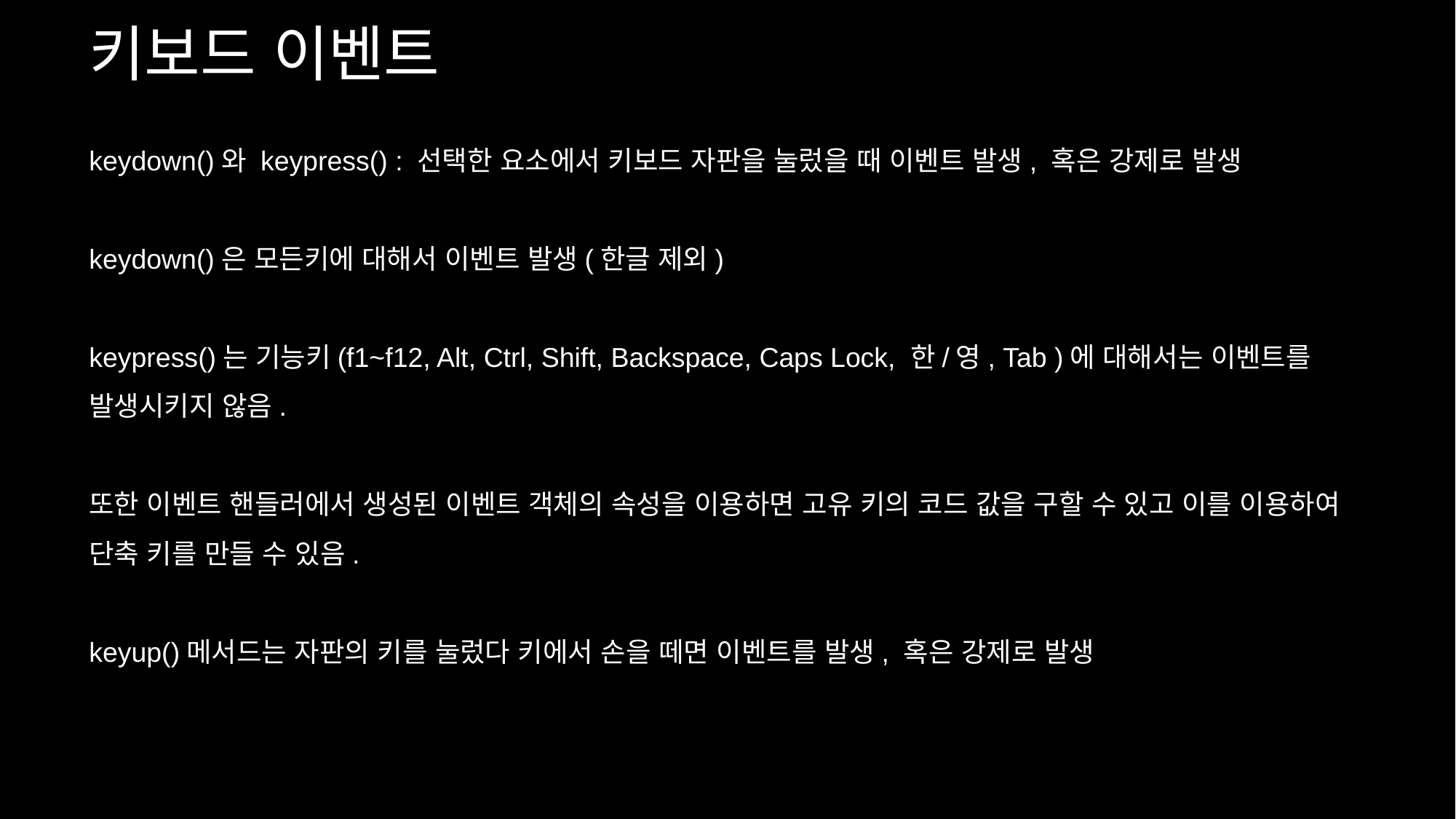

키보드 이벤트
keydown()와 keypress() : 선택한 요소에서 키보드 자판을 눌렀을 때 이벤트 발생, 혹은 강제로 발생

keydown()은 모든키에 대해서 이벤트 발생(한글 제외)

keypress()는 기능키(f1~f12, Alt, Ctrl, Shift, Backspace, Caps Lock, 한/영, Tab )에 대해서는 이벤트를 발생시키지 않음.

또한 이벤트 핸들러에서 생성된 이벤트 객체의 속성을 이용하면 고유 키의 코드 값을 구할 수 있고 이를 이용하여 단축 키를 만들 수 있음.

keyup()메서드는 자판의 키를 눌렀다 키에서 손을 떼면 이벤트를 발생, 혹은 강제로 발생